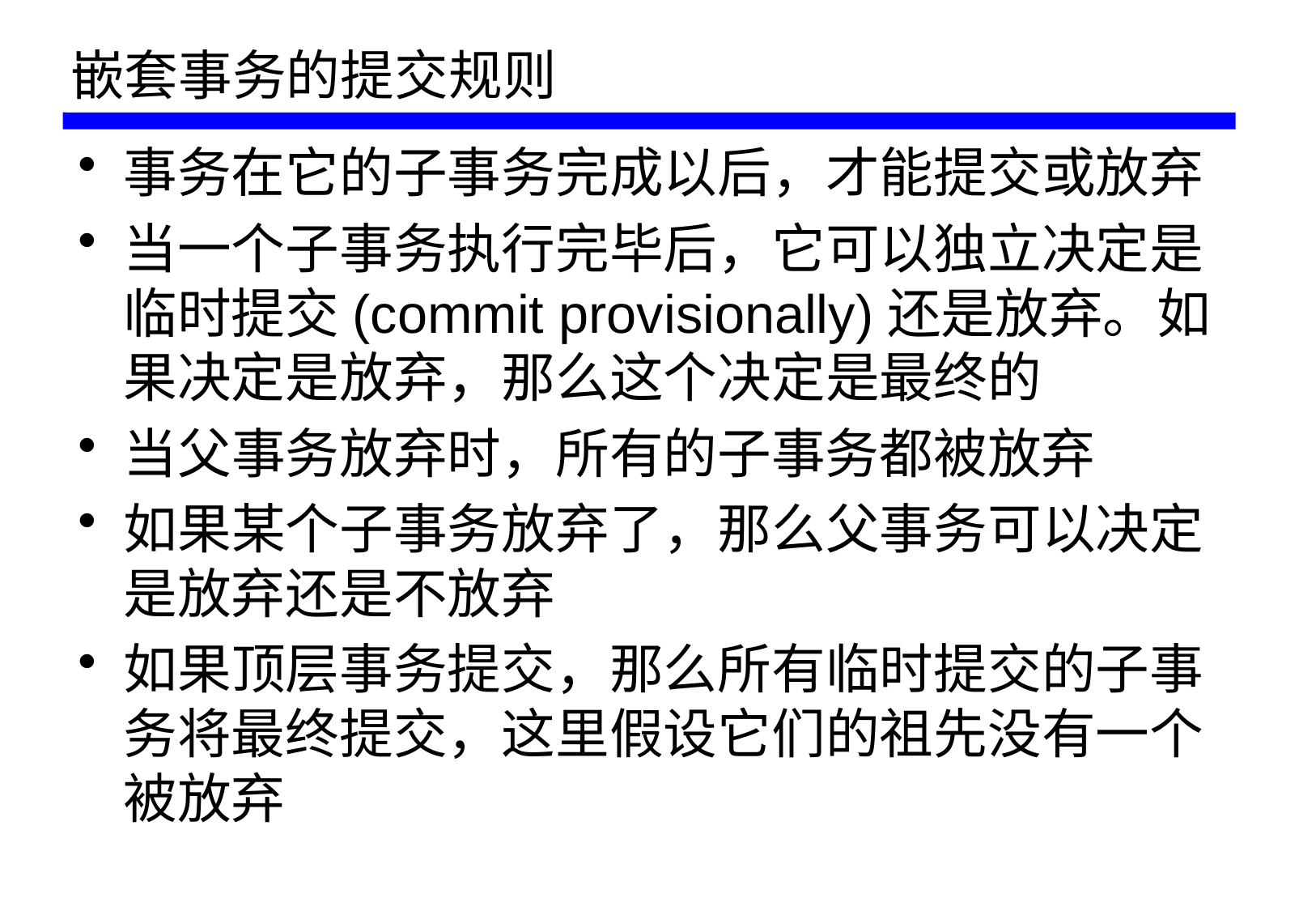

# 嵌套事务的提交规则
事务在它的子事务完成以后，才能提交或放弃
当一个子事务执行完毕后，它可以独立决定是临时提交(commit provisionally)还是放弃。如果决定是放弃，那么这个决定是最终的
当父事务放弃时，所有的子事务都被放弃
如果某个子事务放弃了，那么父事务可以决定是放弃还是不放弃
如果顶层事务提交，那么所有临时提交的子事务将最终提交，这里假设它们的祖先没有一个被放弃